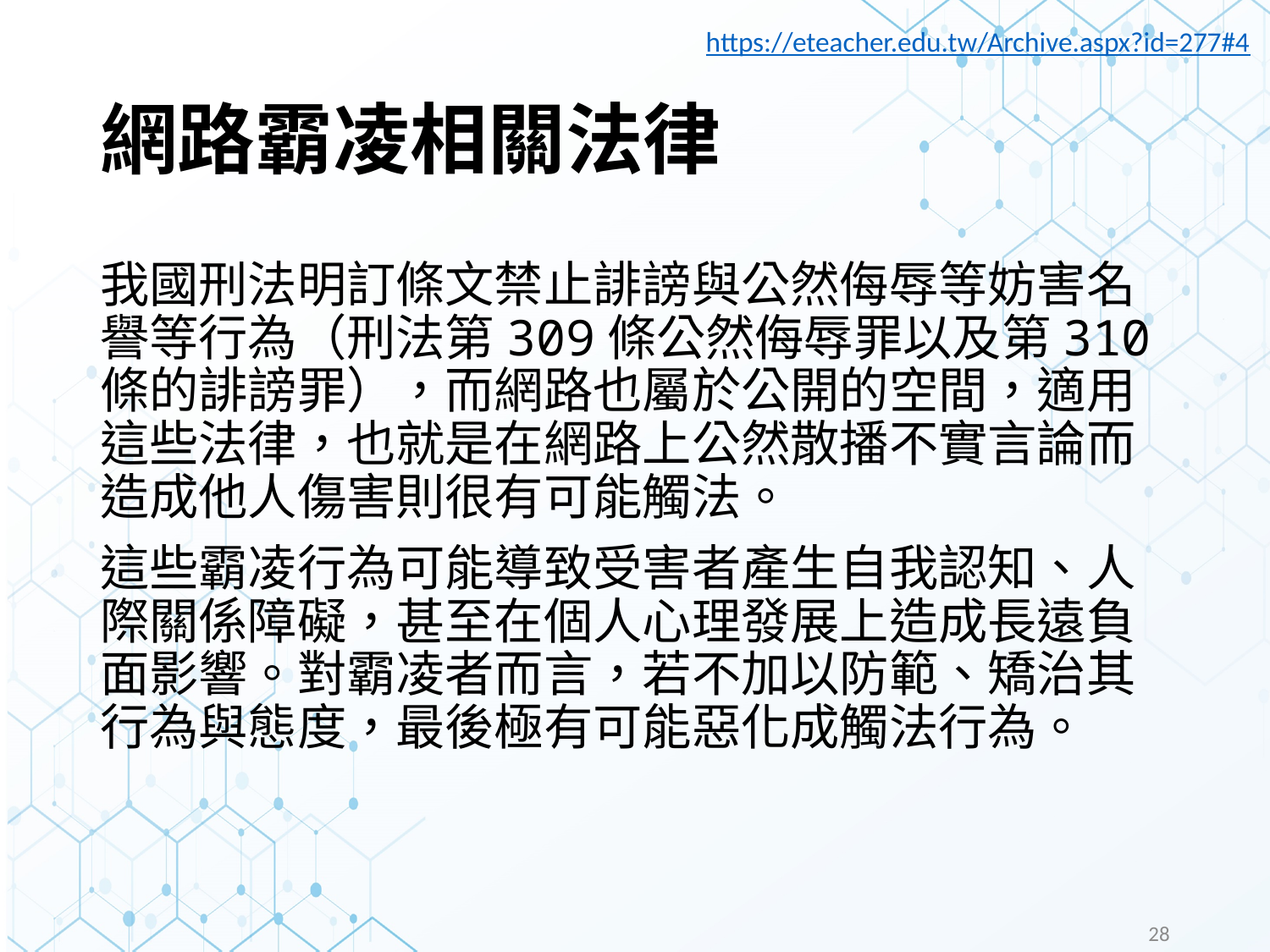

https://eteacher.edu.tw/Archive.aspx?id=277#4
# 網路霸凌相關法律
我國刑法明訂條文禁止誹謗與公然侮辱等妨害名譽等行為（刑法第309條公然侮辱罪以及第310條的誹謗罪），而網路也屬於公開的空間，適用這些法律，也就是在網路上公然散播不實言論而造成他人傷害則很有可能觸法。
這些霸凌行為可能導致受害者產生自我認知、人際關係障礙，甚至在個人心理發展上造成長遠負面影響。對霸凌者而言，若不加以防範、矯治其行為與態度，最後極有可能惡化成觸法行為。
28